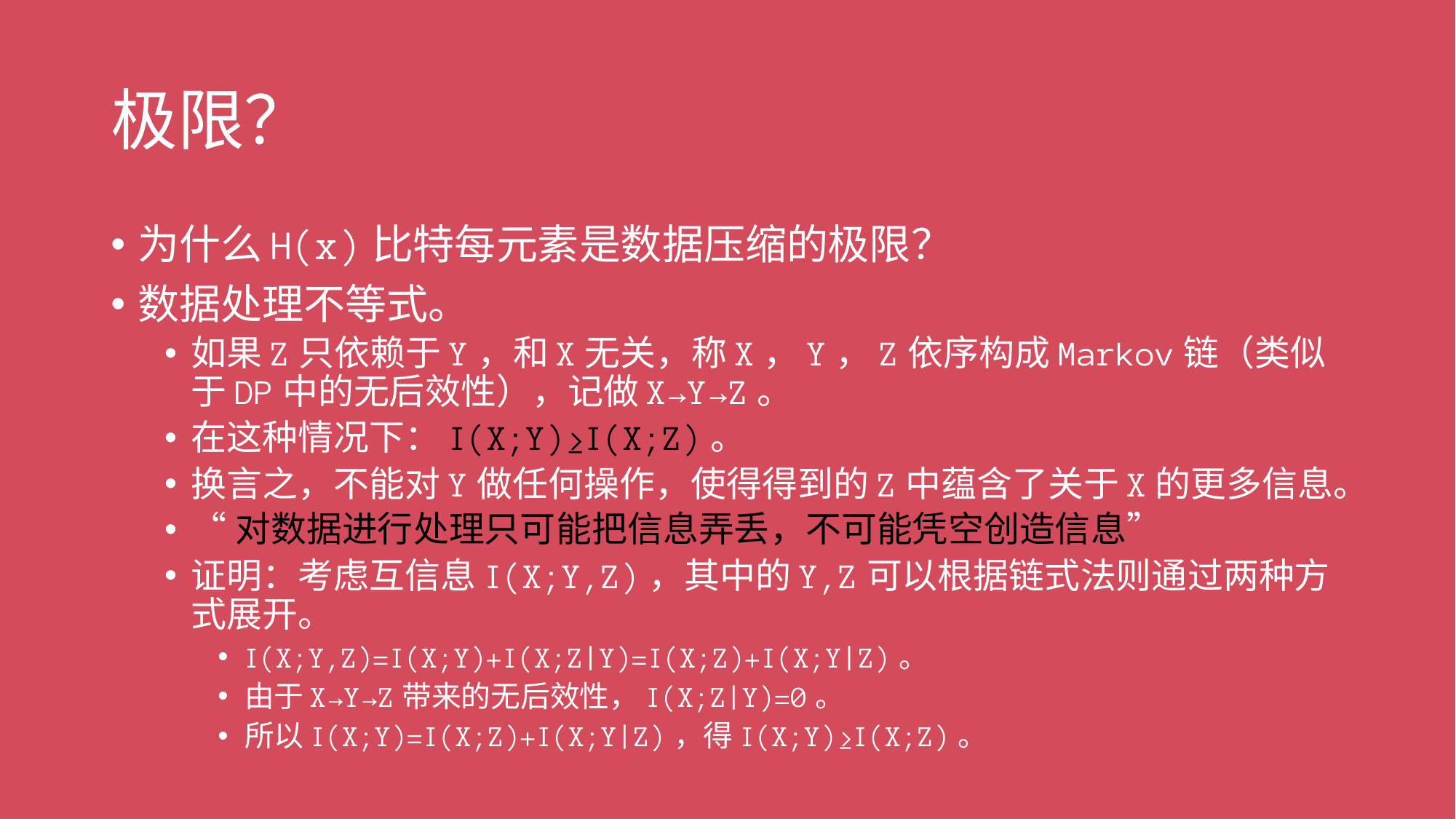

# 极限？
为什么H(x)比特每元素是数据压缩的极限？
数据处理不等式。
如果Z只依赖于Y，和X无关，称X，Y，Z依序构成Markov链（类似于DP中的无后效性），记做X→Y→Z。
在这种情况下：I(X;Y)≥I(X;Z)。
换言之，不能对Y做任何操作，使得得到的Z中蕴含了关于X的更多信息。
“对数据进行处理只可能把信息弄丢，不可能凭空创造信息”
证明：考虑互信息I(X;Y,Z)，其中的Y,Z可以根据链式法则通过两种方式展开。
I(X;Y,Z)=I(X;Y)+I(X;Z|Y)=I(X;Z)+I(X;Y|Z)。
由于X→Y→Z带来的无后效性，I(X;Z|Y)=0。
所以I(X;Y)=I(X;Z)+I(X;Y|Z)，得I(X;Y)≥I(X;Z)。